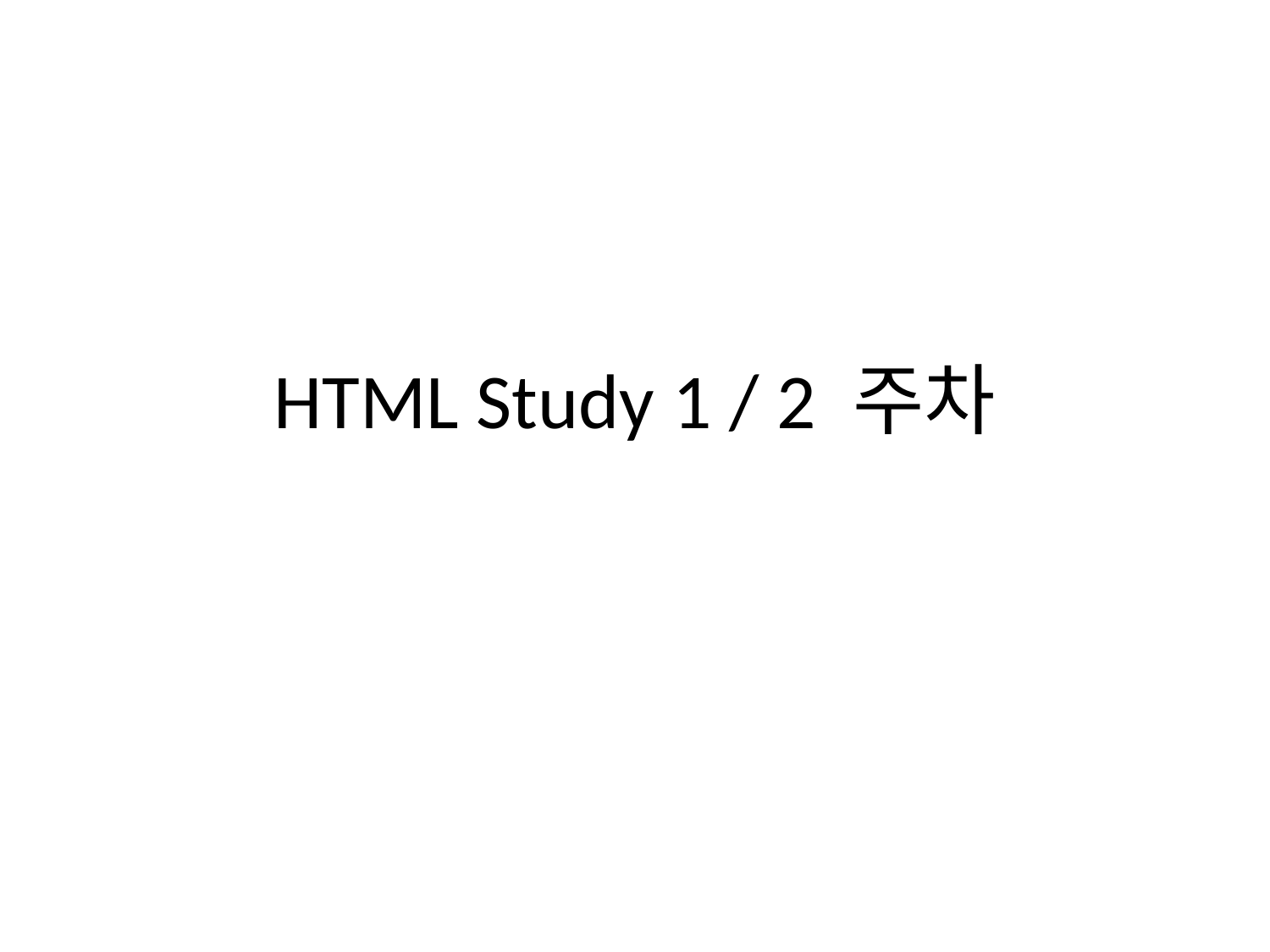

# HTML Study 1 / 2 주차